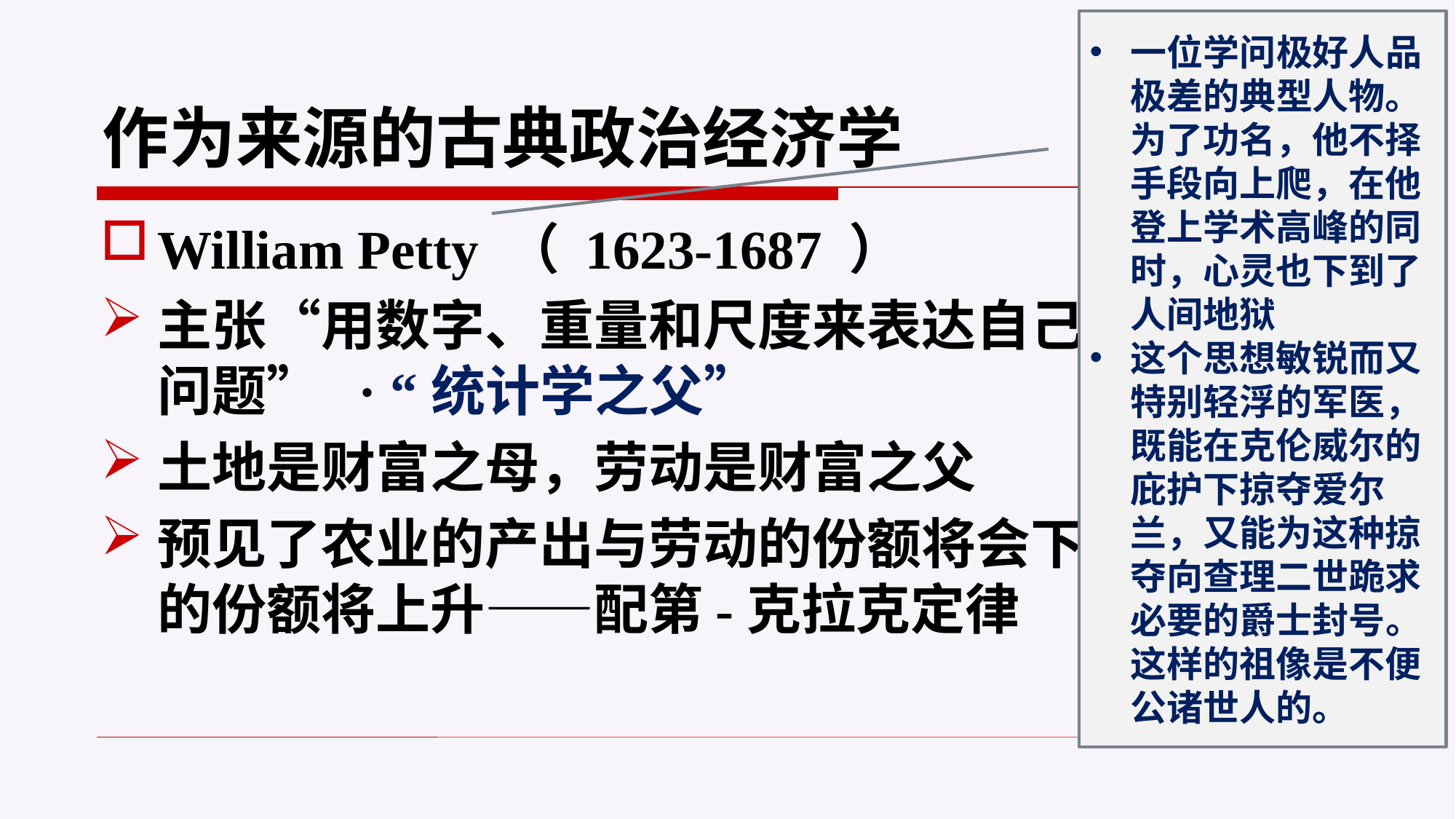

一位学问极好人品极差的典型人物。为了功名，他不择手段向上爬，在他登上学术高峰的同时，心灵也下到了人间地狱
这个思想敏锐而又特别轻浮的军医，既能在克伦威尔的庇护下掠夺爱尔兰，又能为这种掠夺向查理二世跪求必要的爵士封号。这样的祖像是不便公诸世人的。
# 作为来源的古典政治经济学
William Petty （ 1623-1687 ）
主张“用数字、重量和尺度来表达自己想要说的问题”  · “统计学之父”
土地是财富之母，劳动是财富之父
预见了农业的产出与劳动的份额将会下降而工业的份额将上升——配第-克拉克定律